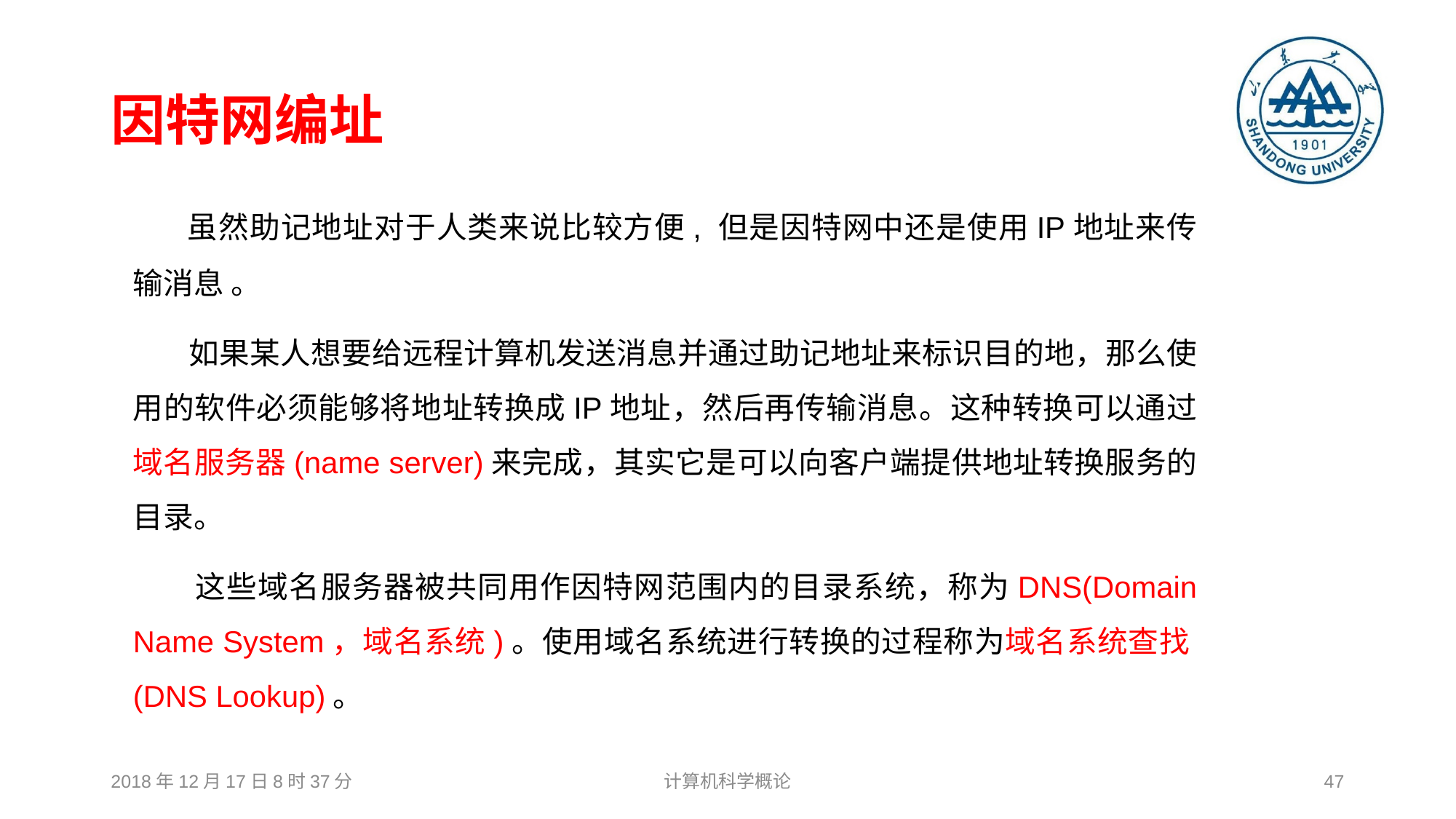

# 因特网编址
     虽然助记地址对于人类来说比较方便, 但是因特网中还是使用IP地址来传输消息 。
       如果某人想要给远程计算机发送消息并通过助记地址来标识目的地，那么使用的软件必须能够将地址转换成IP地址，然后再传输消息。这种转换可以通过域名服务器(name server)来完成，其实它是可以向客户端提供地址转换服务的目录。
       这些域名服务器被共同用作因特网范围内的目录系统，称为DNS(Domain Name System，域名系统)。使用域名系统进行转换的过程称为域名系统查找(DNS Lookup)。
2018年12月17日8时37分
计算机科学概论
47